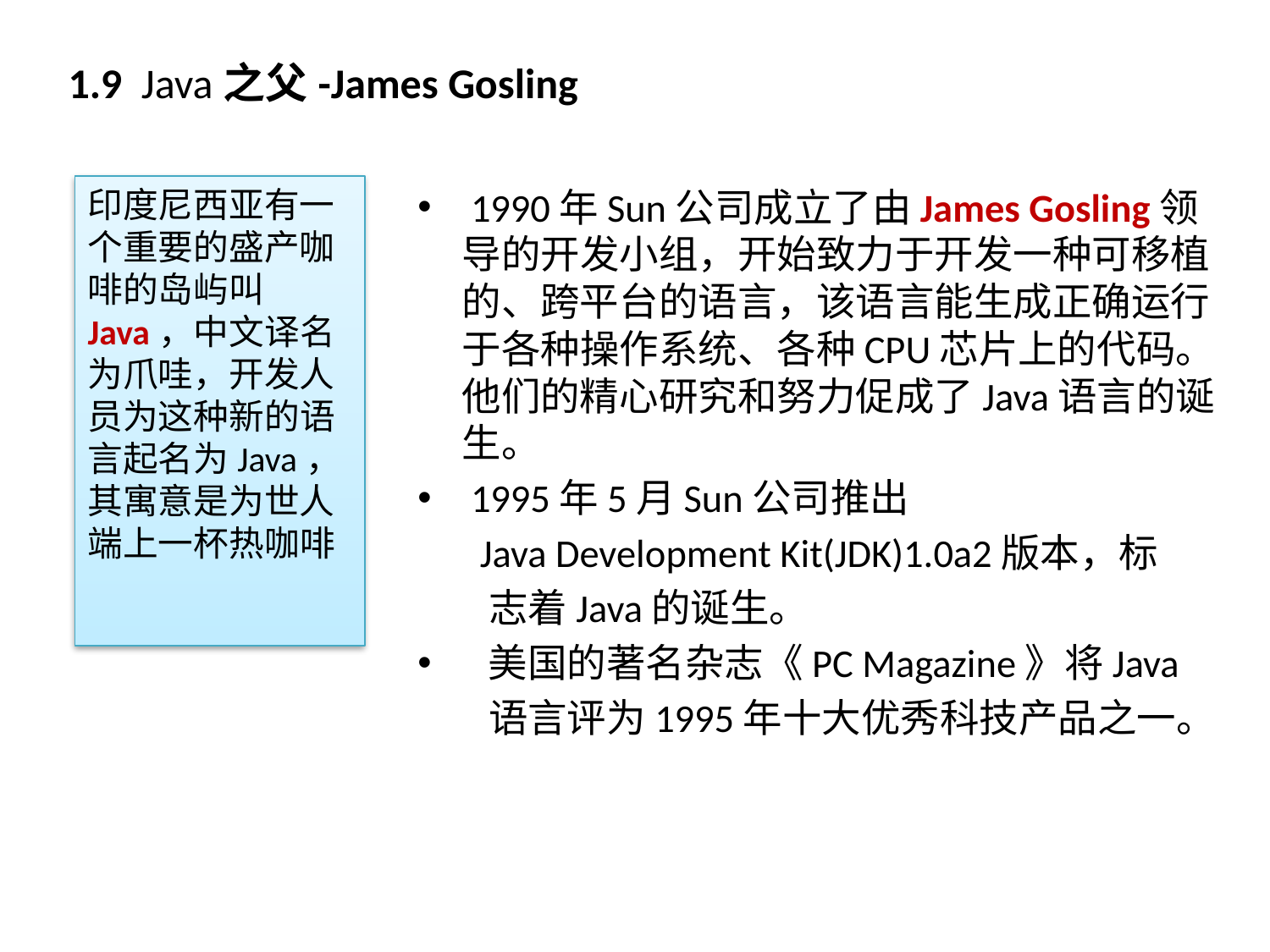

# 1.9  Java之父-James Gosling
印度尼西亚有一个重要的盛产咖啡的岛屿叫Java，中文译名为爪哇，开发人员为这种新的语言起名为Java，其寓意是为世人端上一杯热咖啡
 1990年Sun公司成立了由James Gosling领导的开发小组，开始致力于开发一种可移植的、跨平台的语言，该语言能生成正确运行于各种操作系统、各种CPU芯片上的代码。他们的精心研究和努力促成了Java语言的诞生。
 1995年5月Sun公司推出
       Java Development Kit(JDK)1.0a2版本，标
       志着Java的诞生。
  美国的著名杂志《PC Magazine》将Java
       语言评为1995年十大优秀科技产品之一。